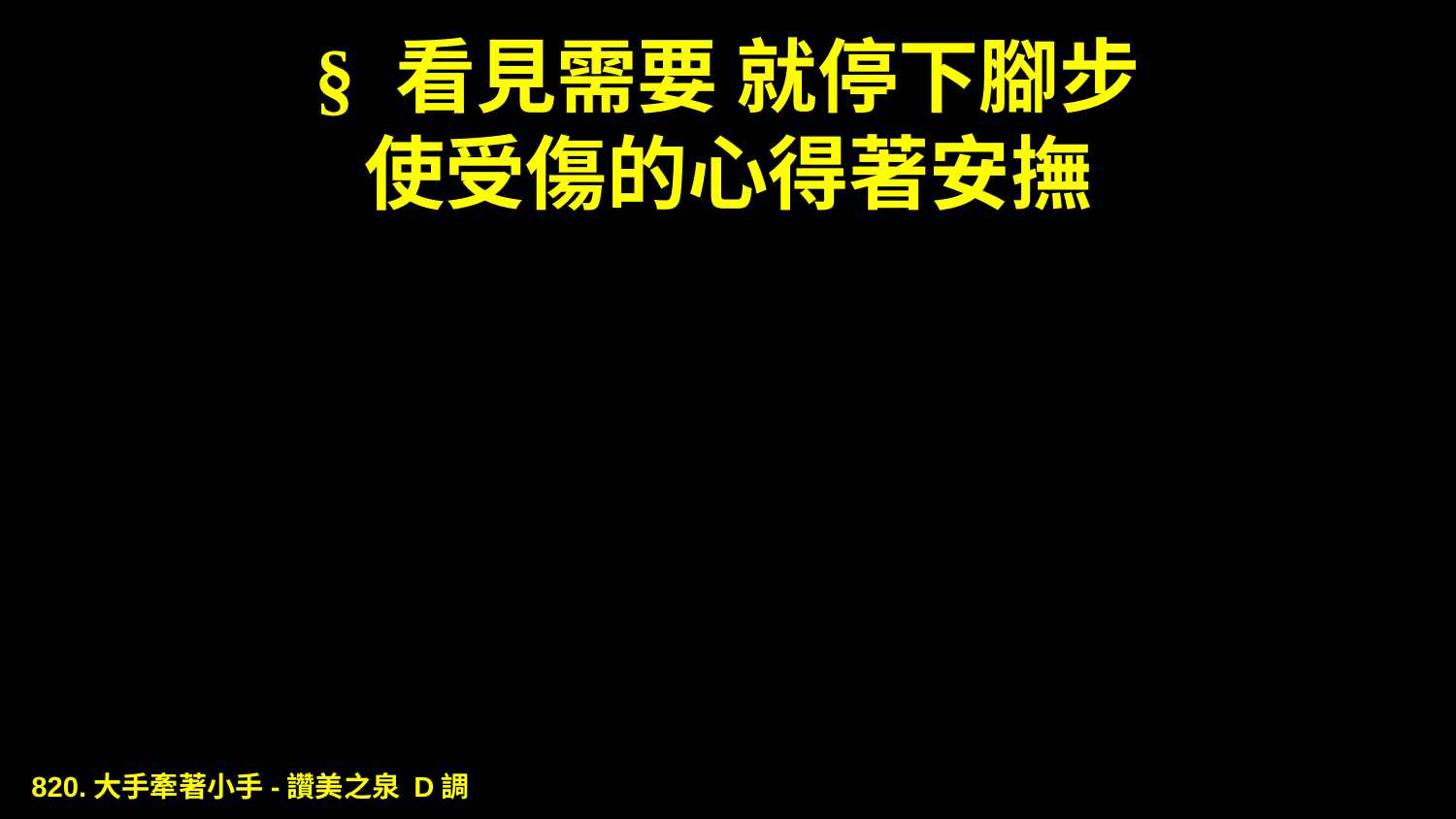

# § 看見需要 就停下腳步 使受傷的心得著安撫
820.大手牽著小手-讚美之泉 D調